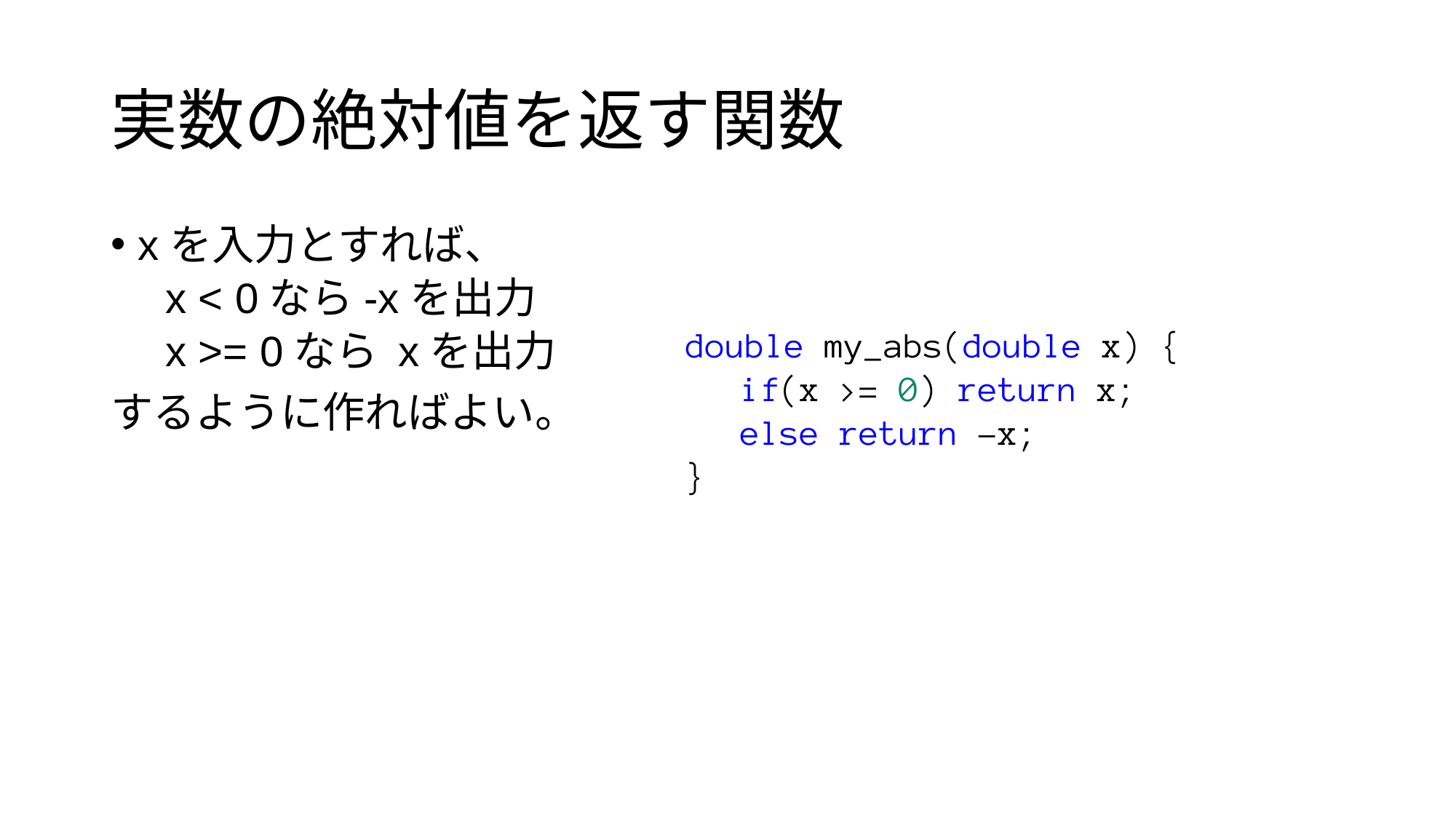

# 実数の絶対値を返す関数
xを入力とすれば、
x < 0なら-xを出力
x >= 0なら xを出力
するように作ればよい。
double my_abs(double x) {
if(x >= 0) return x;
else return -x;
}